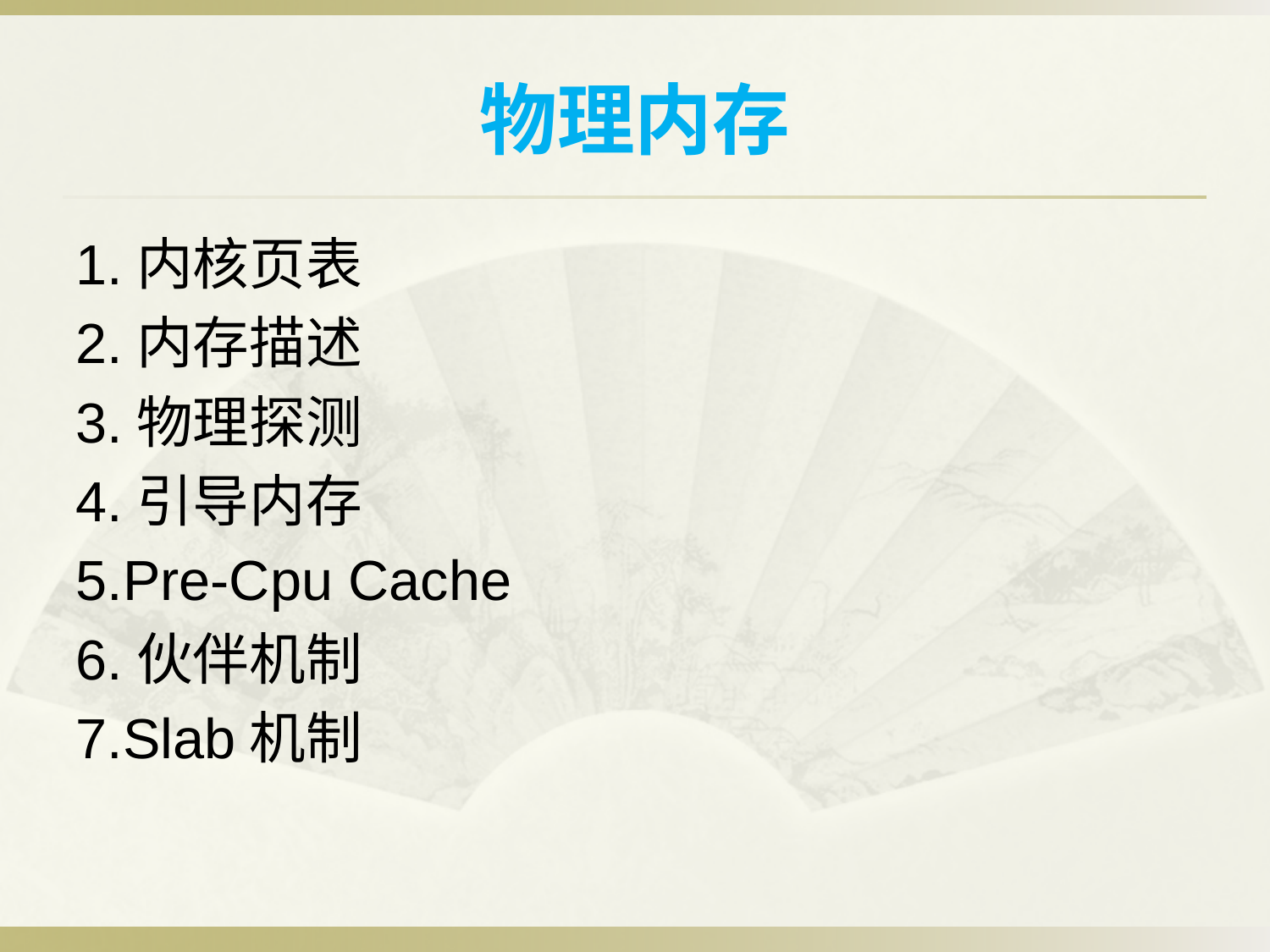

BBAAD9C20180234D78810CEA56E0B6D0E2B9B20918E83B70A6D98F34B1082BBC3B4CB53861613B0222C92008C846A8EC6DF921DA91D02BB11B4DC25E387E20DC24F5093D372C66F764BF29976F2244E727F1E0367CA8D314A8D6A1982F006CC8D8F62991BE0
# 物理内存
1.内核页表
2.内存描述
3.物理探测
4.引导内存
5.Pre-Cpu Cache
6.伙伴机制
7.Slab机制